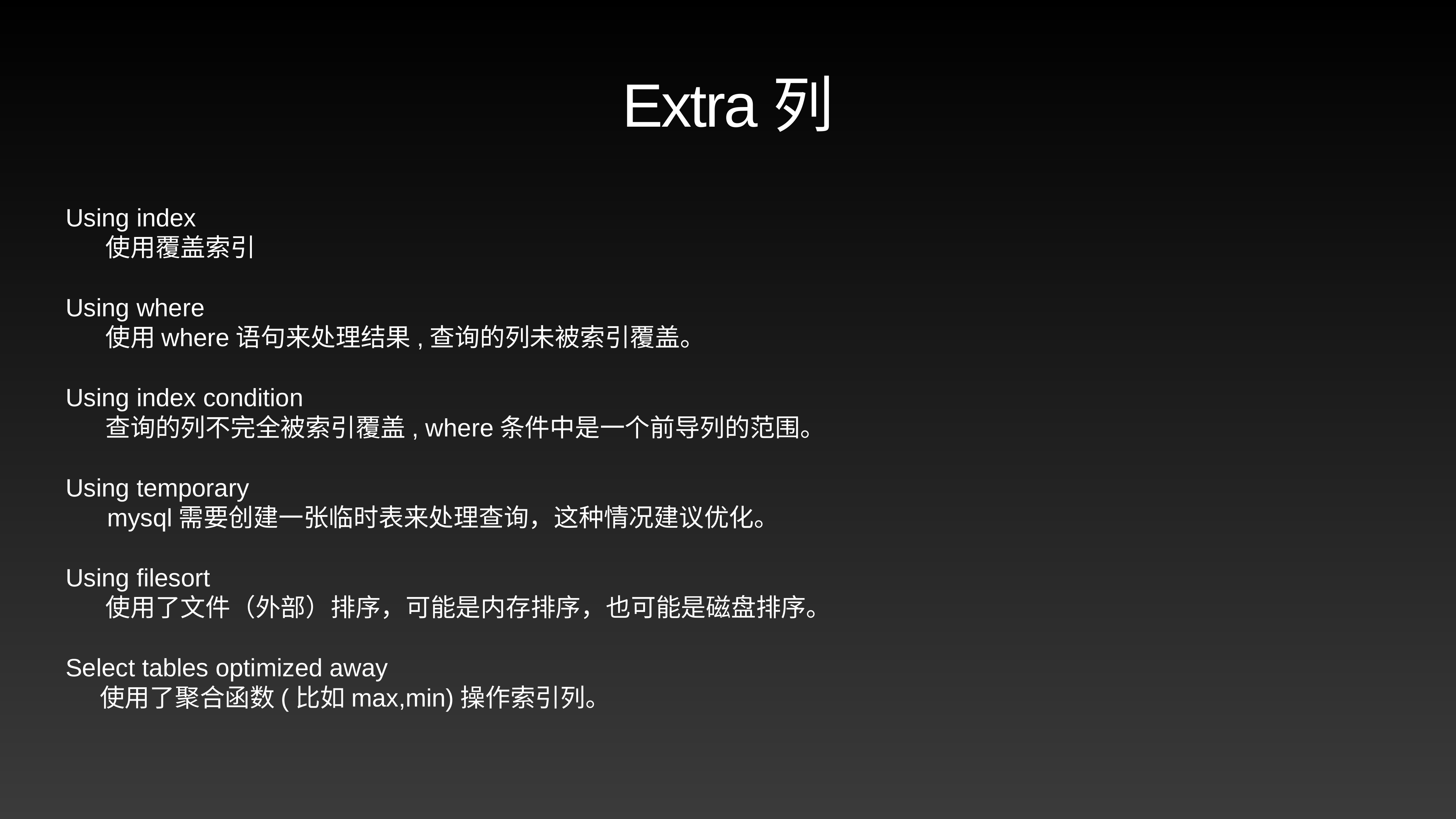

# Extra列
Using index
      使用覆盖索引

Using where
      使用where语句来处理结果,查询的列未被索引覆盖。

Using index condition
      查询的列不完全被索引覆盖, where条件中是一个前导列的范围。

Using temporary
      mysql需要创建一张临时表来处理查询，这种情况建议优化。

Using filesort
      使用了文件（外部）排序，可能是内存排序，也可能是磁盘排序。

Select tables optimized away
     使用了聚合函数(比如max,min)操作索引列。